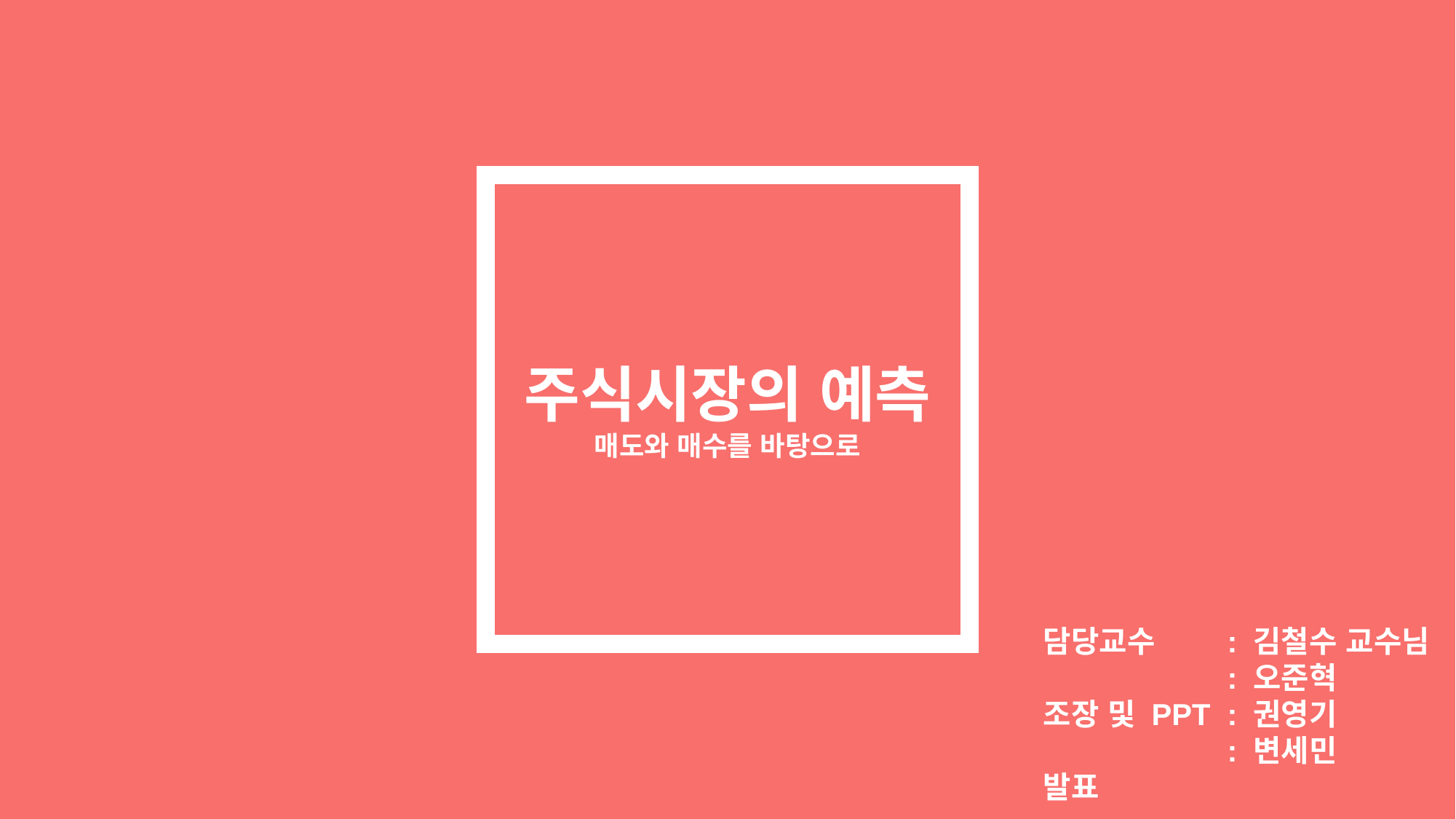

주식시장의 예측
매도와 매수를 바탕으로
담당교수
조장 및 PPT
발표
자료조사

: 김철수 교수님
: 오준혁
: 권영기
: 변세민